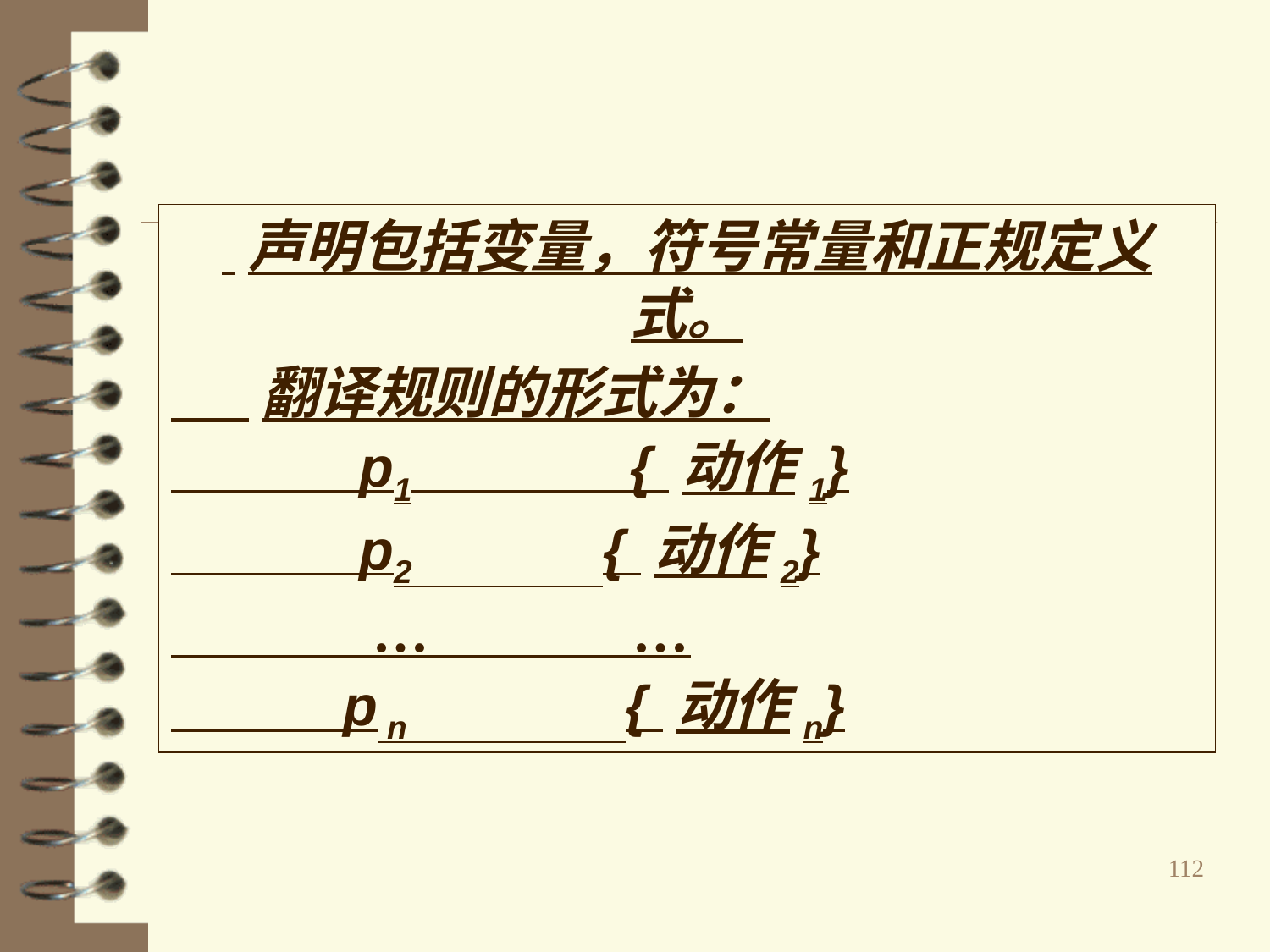

声明包括变量，符号常量和正规定义式。
      翻译规则的形式为：
            p1              { 动作1}
            p2                     { 动作2}
             …             …
           p n                        { 动作n}
112